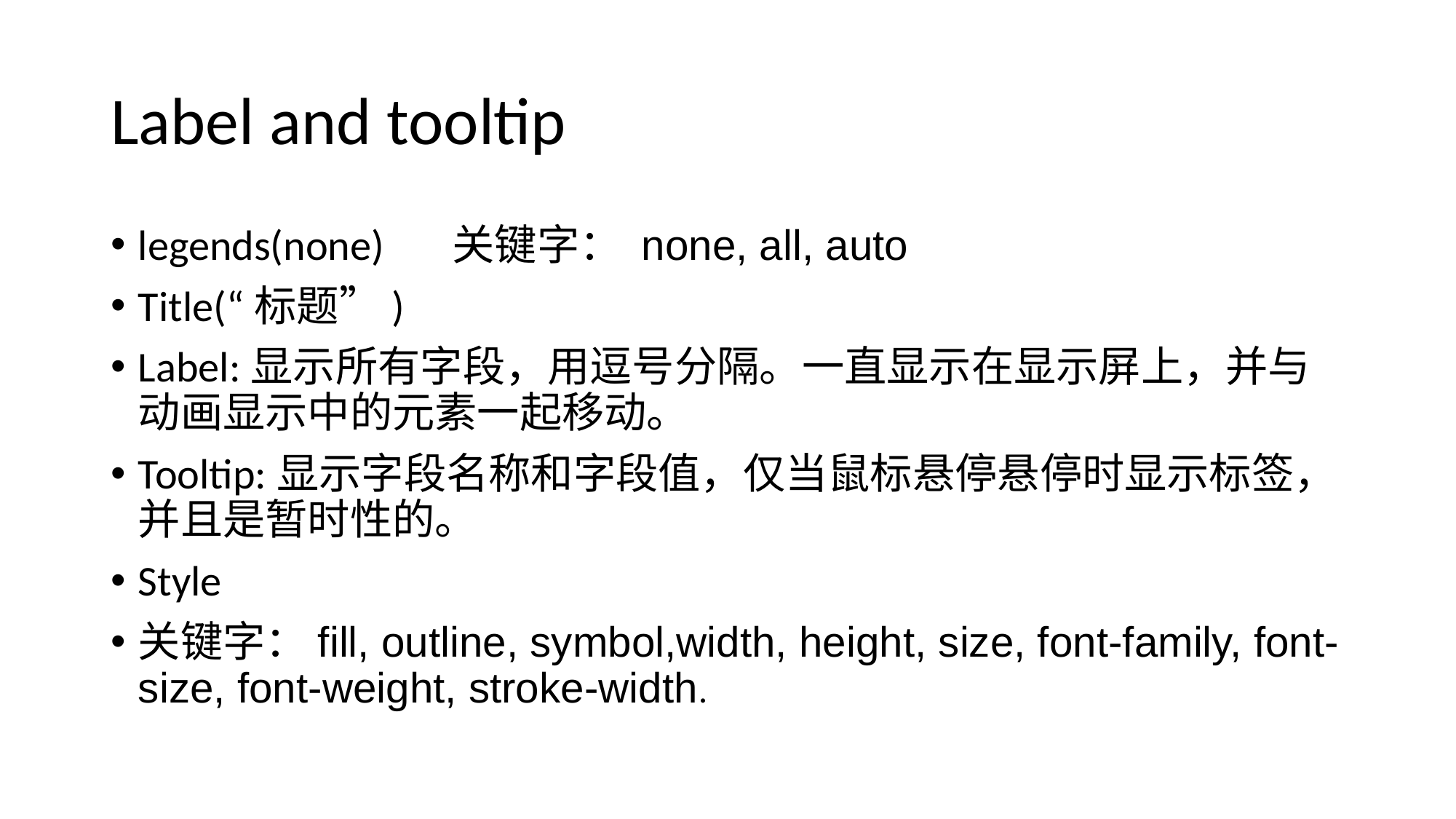

# Label and tooltip
legends(none)      关键字： none, all, auto
Title(“标题”)
Label:显示所有字段，用逗号分隔。一直显示在显示屏上，并与动画显示中的元素一起移动。
Tooltip:显示字段名称和字段值，仅当鼠标悬停悬停时显示标签，并且是暂时性的。
Style
关键字：fill, outline, symbol,width, height, size, font-family, font-size, font-weight, stroke-width.